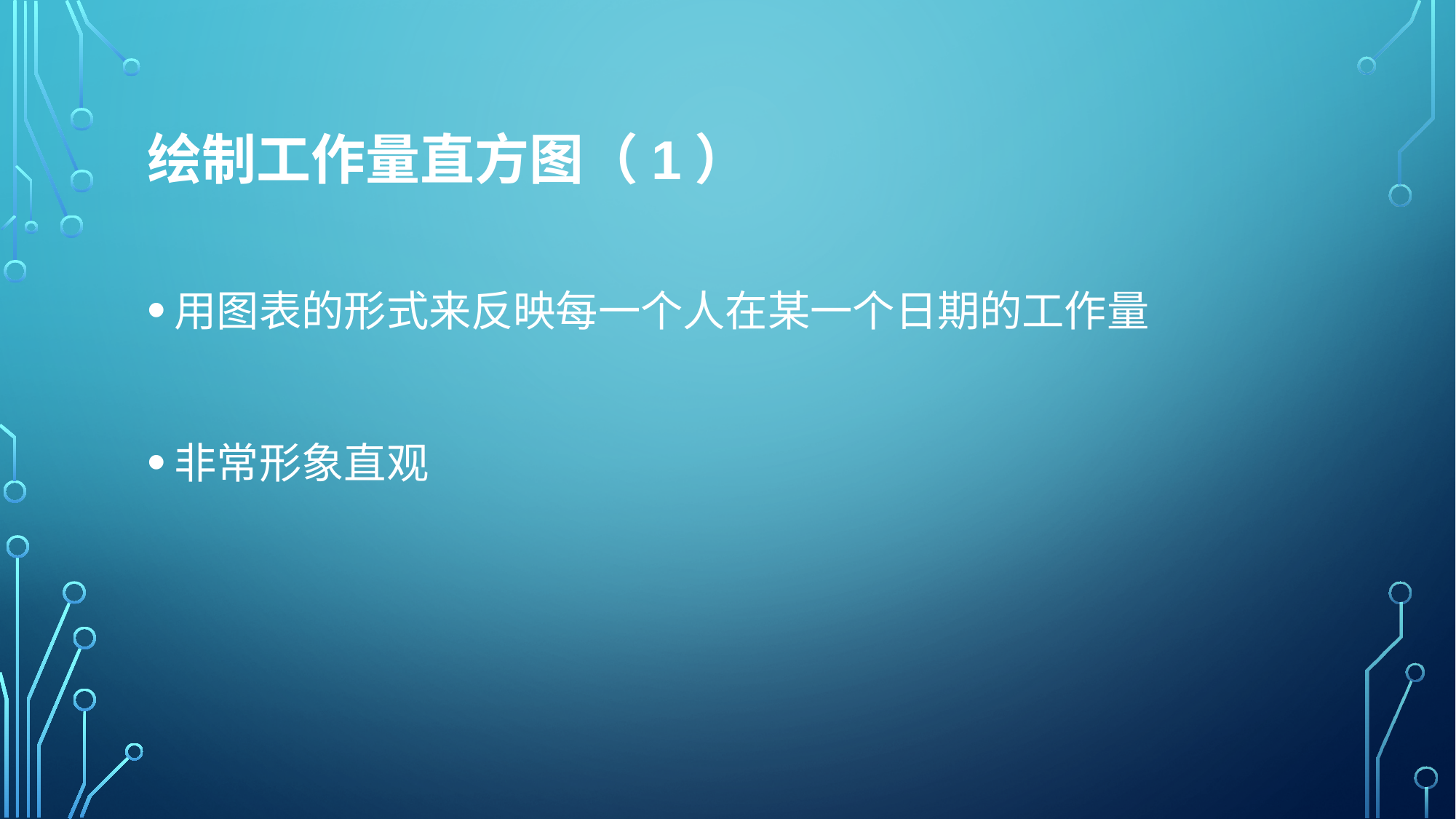

# 绘制工作量直方图（1）
用图表的形式来反映每一个人在某一个日期的工作量

非常形象直观